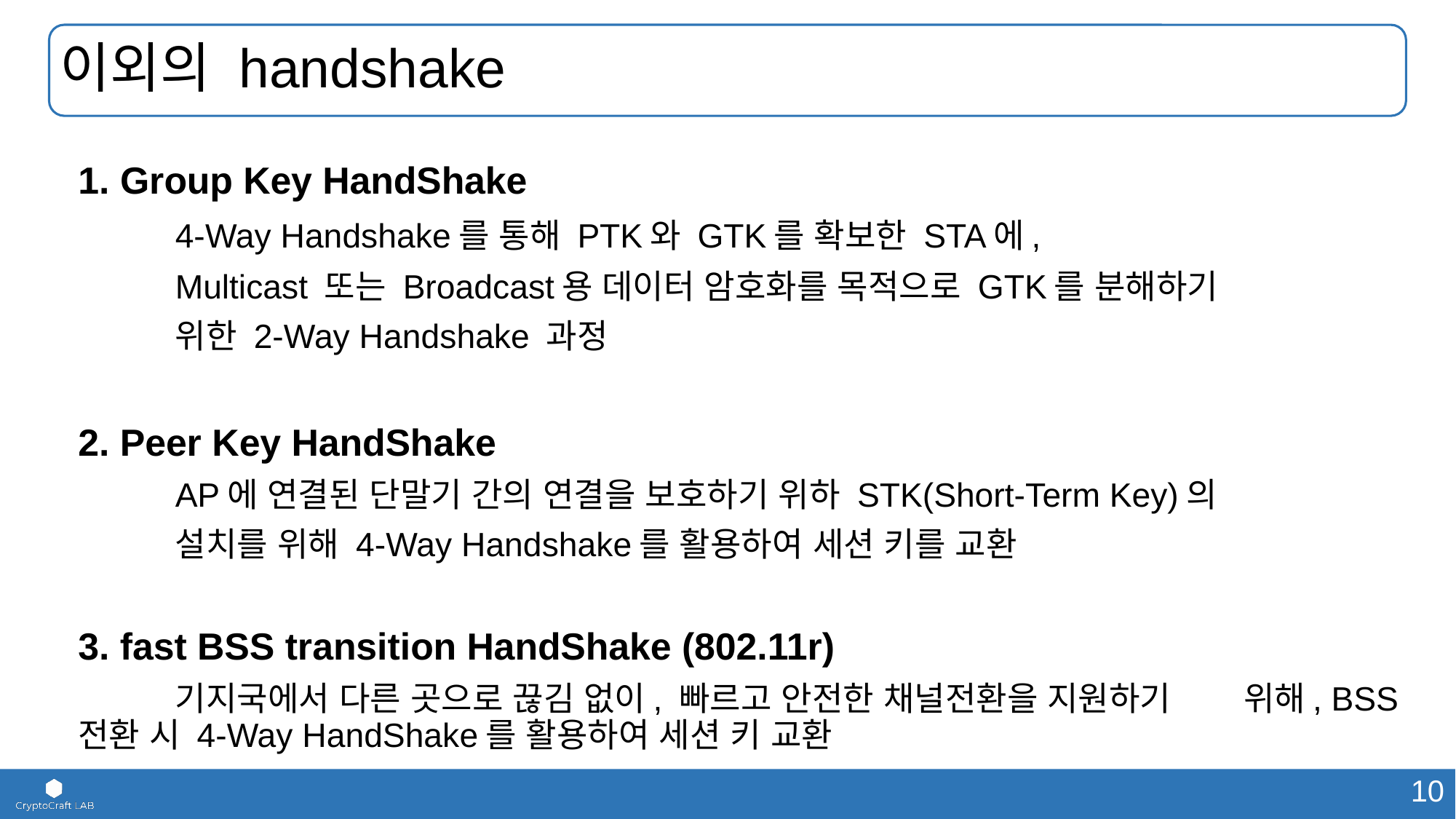

# 이외의 handshake

1. Group Key HandShake
	4-Way Handshake를 통해 PTK와 GTK를 확보한 STA에,
 	Multicast 또는 Broadcast용 데이터 암호화를 목적으로 GTK를 분해하기
	위한 2-Way Handshake 과정

2. Peer Key HandShake
	AP에 연결된 단말기 간의 연결을 보호하기 위하 STK(Short-Term Key)의
 	설치를 위해 4-Way Handshake를 활용하여 세션 키를 교환

3. fast BSS transition HandShake (802.11r)
	기지국에서 다른 곳으로 끊김 없이, 빠르고 안전한 채널전환을 지원하기 	위해, BSS 전환 시 4-Way HandShake를 활용하여 세션 키 교환